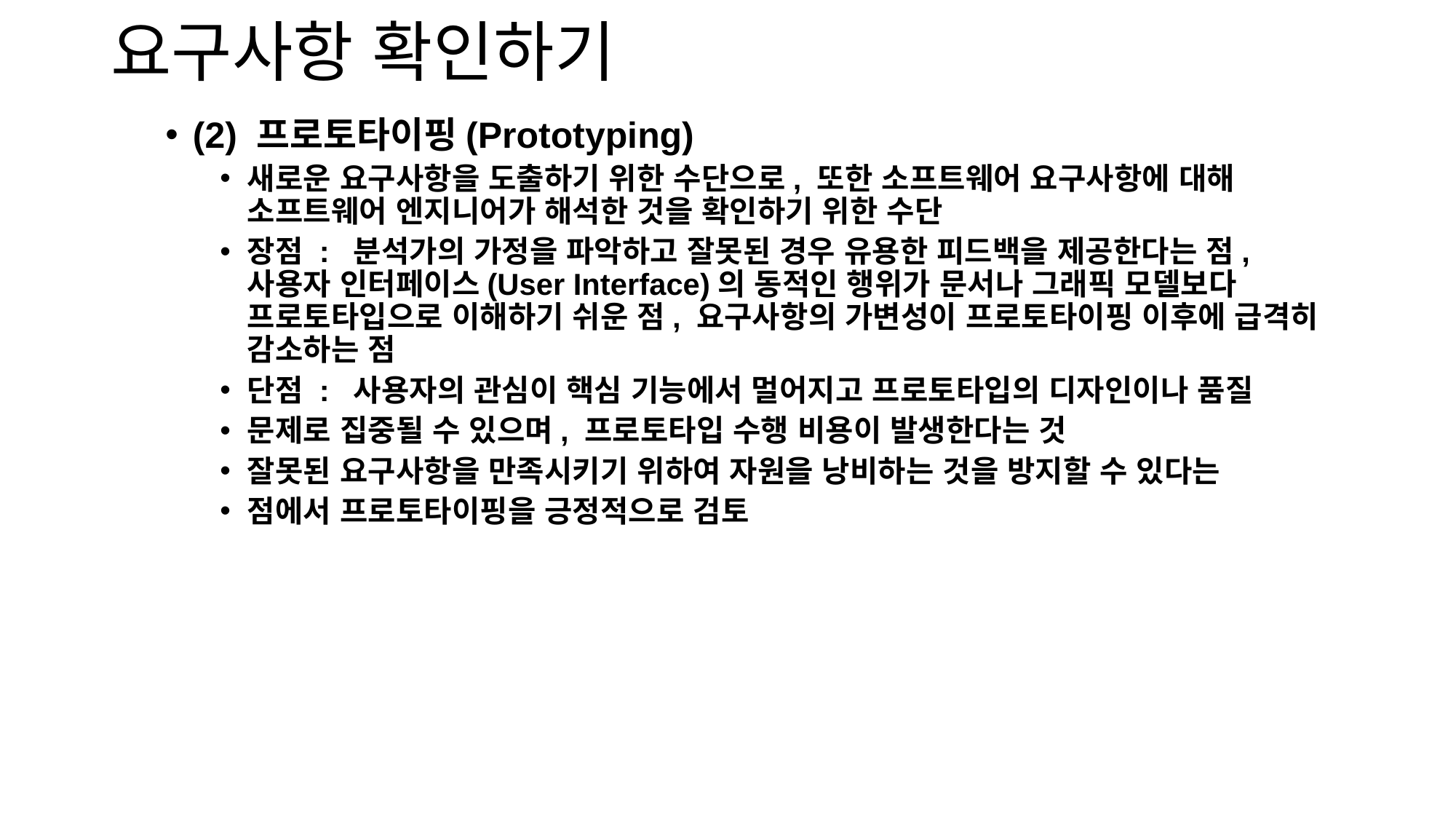

# 요구사항 확인하기
(2) 프로토타이핑(Prototyping)
새로운 요구사항을 도출하기 위한 수단으로, 또한 소프트웨어 요구사항에 대해 소프트웨어 엔지니어가 해석한 것을 확인하기 위한 수단
장점 :  분석가의 가정을 파악하고 잘못된 경우 유용한 피드백을 제공한다는 점, 사용자 인터페이스(User Interface)의 동적인 행위가 문서나 그래픽 모델보다 프로토타입으로 이해하기 쉬운 점, 요구사항의 가변성이 프로토타이핑 이후에 급격히 감소하는 점
단점 :  사용자의 관심이 핵심 기능에서 멀어지고 프로토타입의 디자인이나 품질
문제로 집중될 수 있으며, 프로토타입 수행 비용이 발생한다는 것
잘못된 요구사항을 만족시키기 위하여 자원을 낭비하는 것을 방지할 수 있다는
점에서 프로토타이핑을 긍정적으로 검토